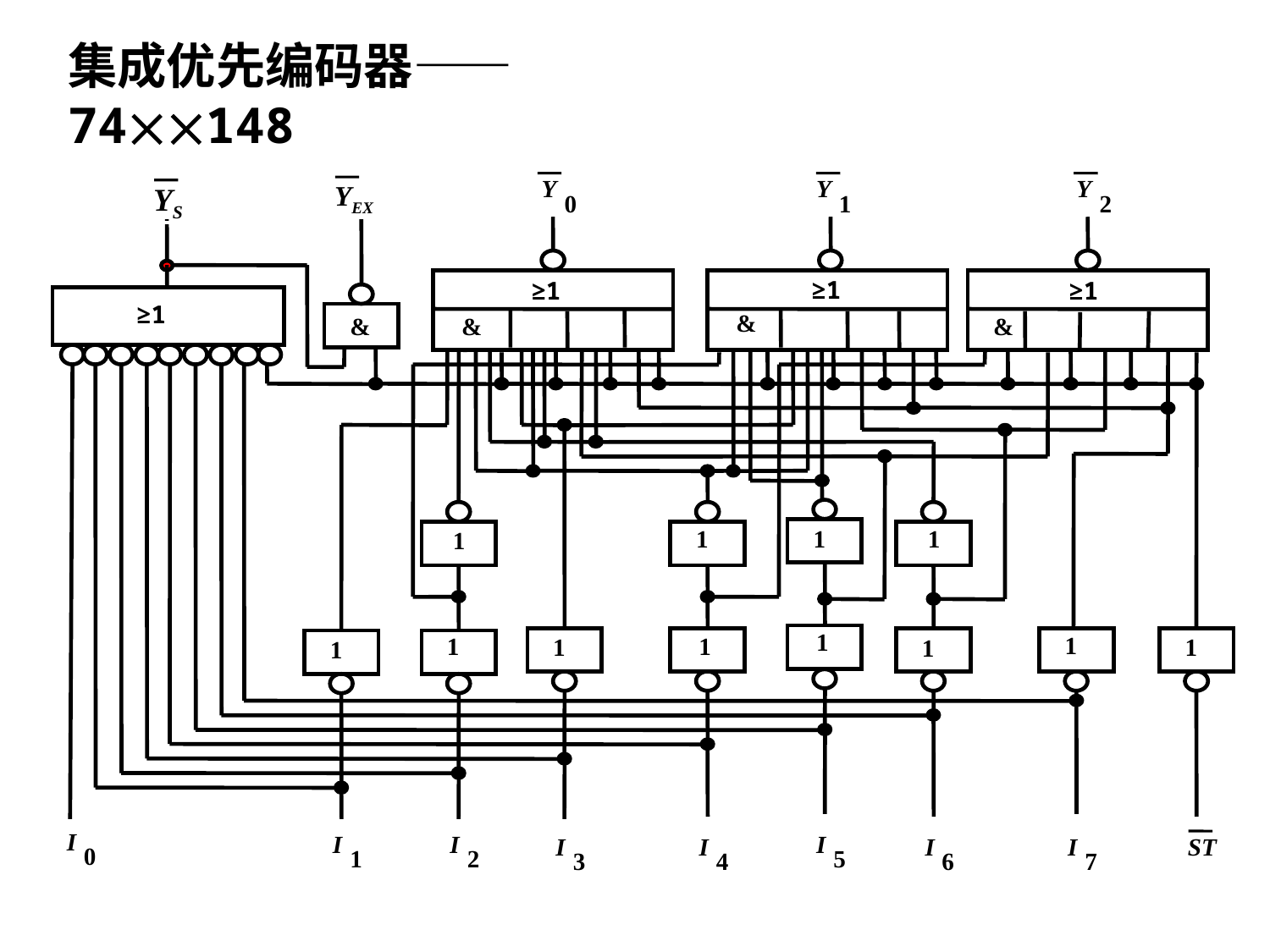

# 集成优先编码器——74××148

Y
Y
Y

YEX
YS
0
1
2

≥1
≥1
≥1

≥1

&

&
&
&

1
1
1
1

1

1

1
1
1
1
1
1

I
I
I
I

I
I
I
I
ST
0
1
2
5
3
4
6
7